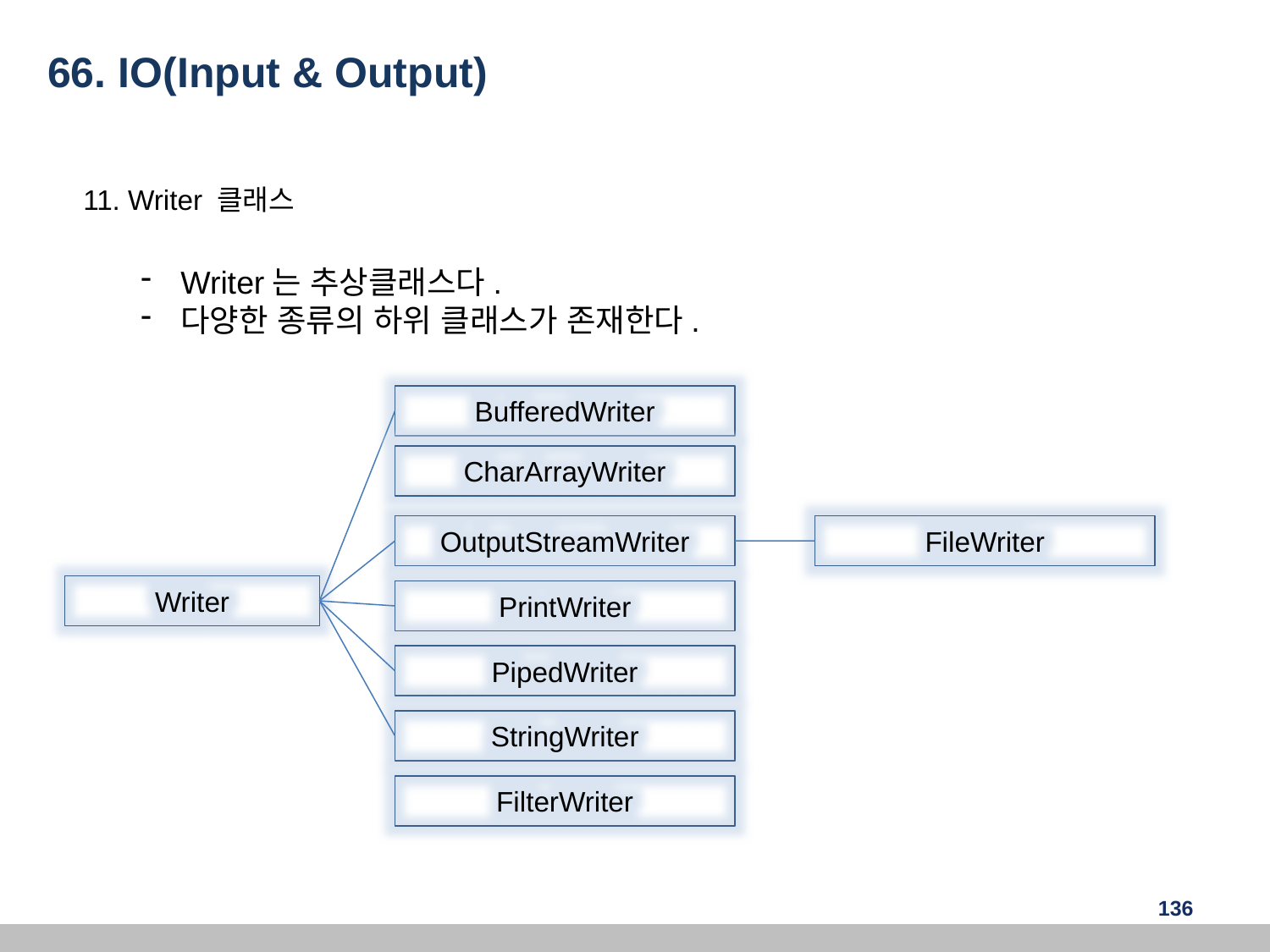

66. IO(Input & Output)
11. Writer 클래스
Writer는 추상클래스다.
다양한 종류의 하위 클래스가 존재한다.
BufferedWriter
CharArrayWriter
FileWriter
OutputStreamWriter
Writer
PrintWriter
PipedWriter
StringWriter
FilterWriter
136